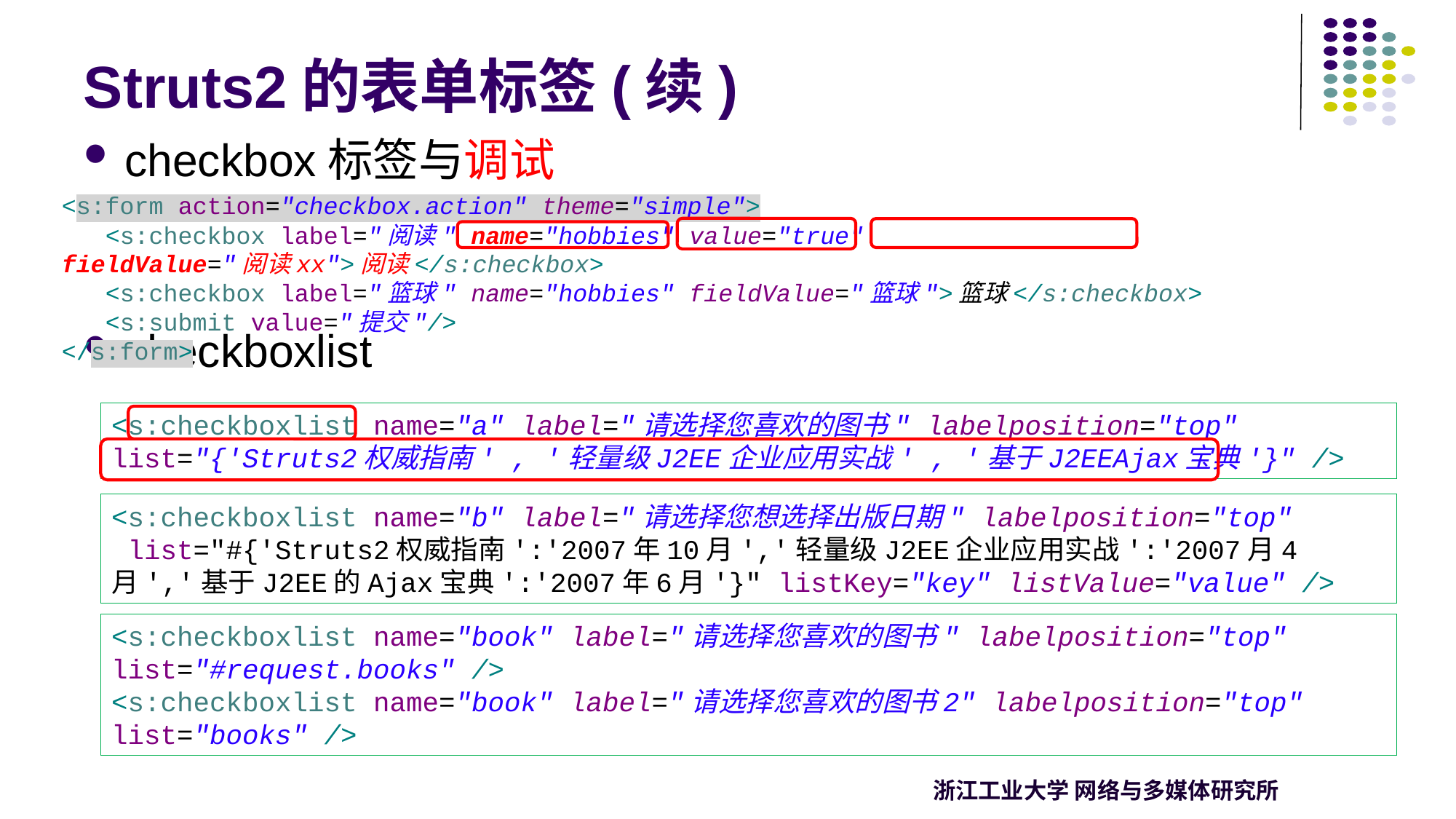

# Struts2的表单标签(续)
checkbox标签与调试

checkboxlist
<s:form action="checkbox.action" theme="simple">
   <s:checkbox label="阅读" name="hobbies" value="true" fieldValue="阅读xx">阅读</s:checkbox>
   <s:checkbox label="篮球" name="hobbies" fieldValue="篮球">篮球</s:checkbox>
   <s:submit value="提交"/>
</s:form>

<s:checkboxlist name="a" label="请选择您喜欢的图书" labelposition="top"
list="{'Struts2权威指南' , '轻量级J2EE企业应用实战' , '基于J2EEAjax宝典'}" />

<s:checkboxlist name="b" label="请选择您想选择出版日期" labelposition="top"
 list="#{'Struts2权威指南':'2007年10月','轻量级J2EE企业应用实战':'2007月4月','基于J2EE的Ajax宝典':'2007年6月'}" listKey="key" listValue="value" />
<s:checkboxlist name="book" label="请选择您喜欢的图书" labelposition="top"
list="#request.books" />
<s:checkboxlist name="book" label="请选择您喜欢的图书2" labelposition="top"
list="books" />